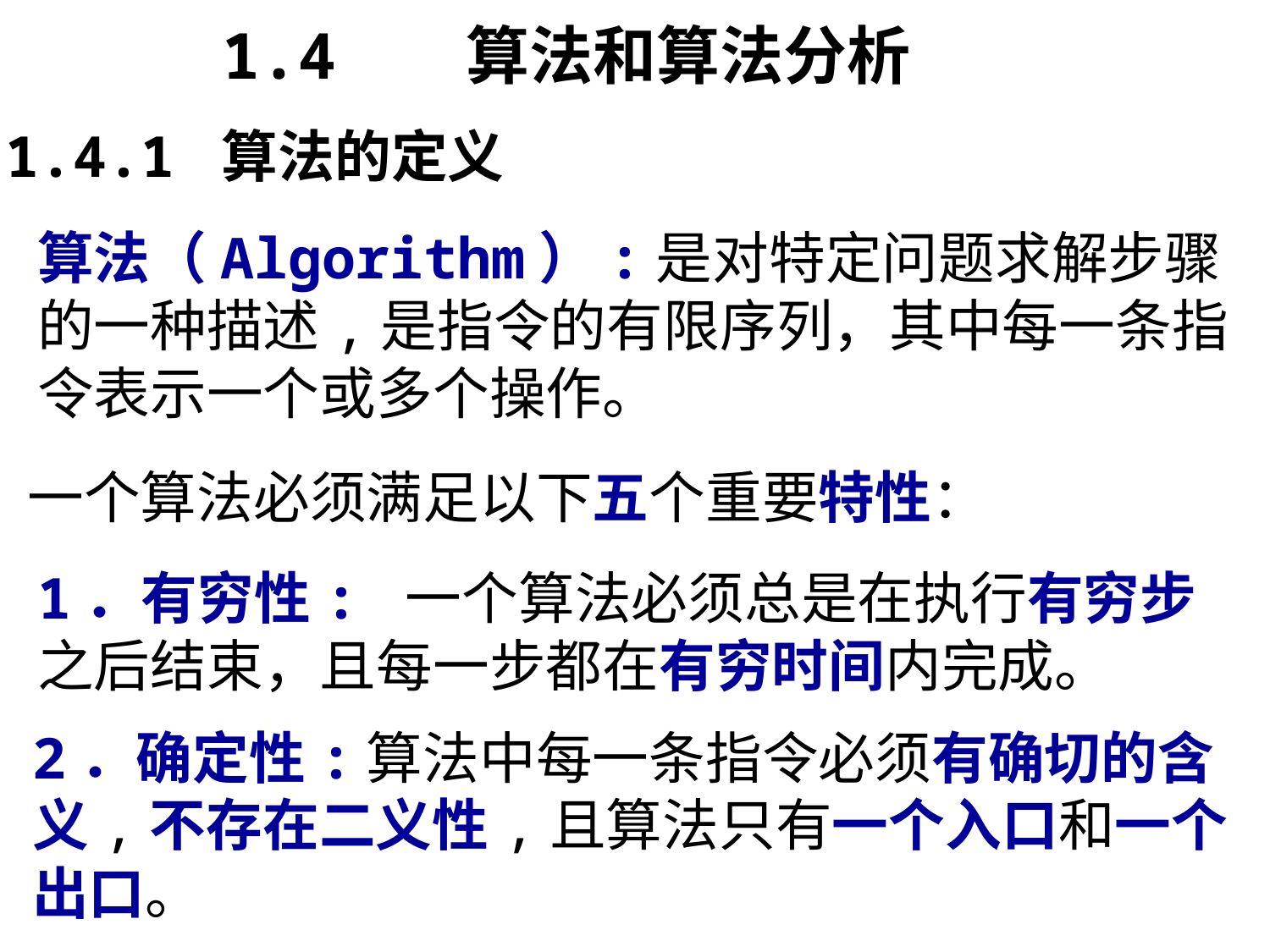

1.4   算法和算法分析
1.4.1 算法的定义
算法（Algorithm）:是对特定问题求解步骤的一种描述,是指令的有限序列，其中每一条指令表示一个或多个操作。
一个算法必须满足以下五个重要特性：
1．有穷性: 一个算法必须总是在执行有穷步之后结束，且每一步都在有穷时间内完成。
2．确定性:算法中每一条指令必须有确切的含义,不存在二义性,且算法只有一个入口和一个出口。